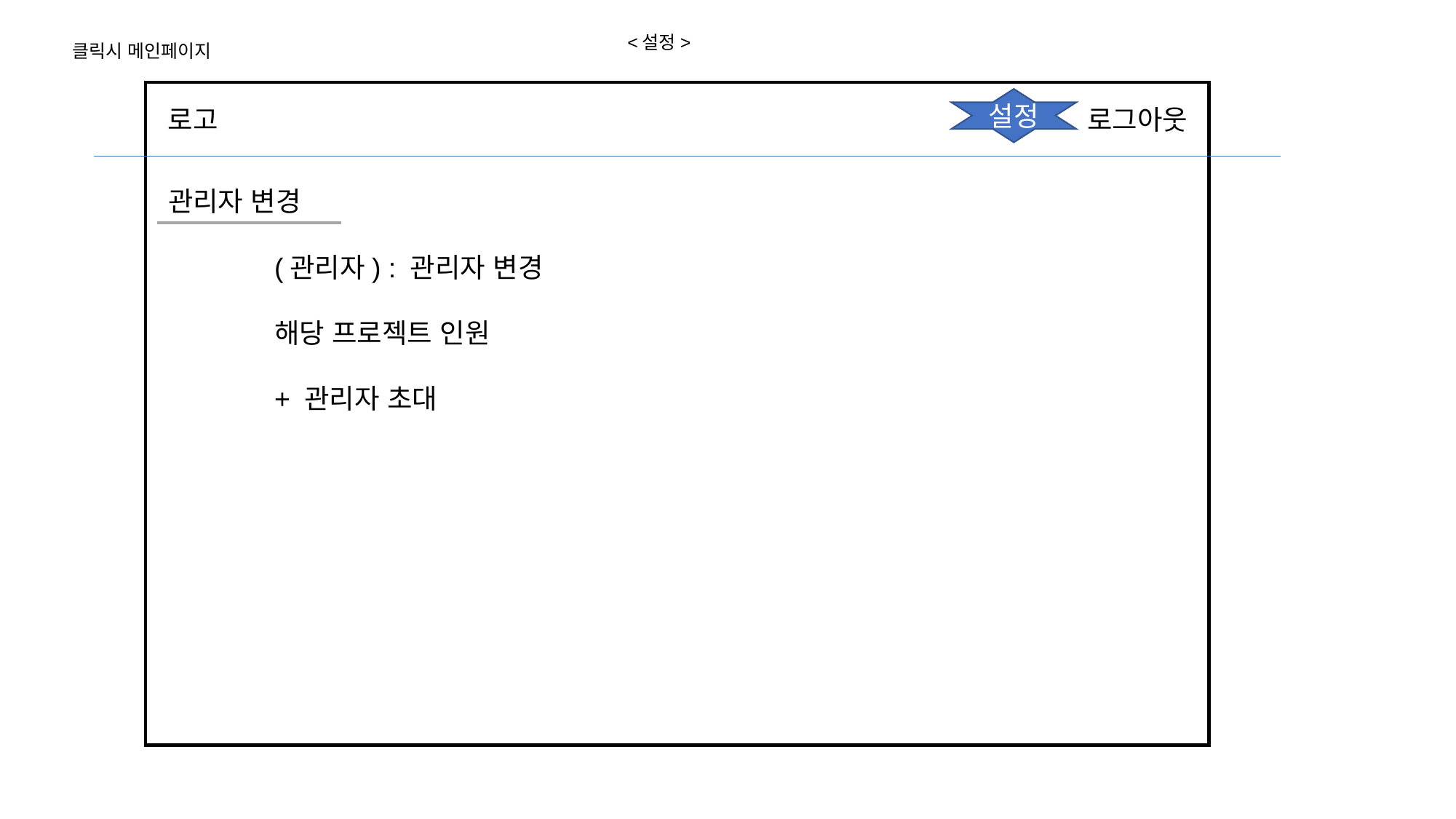

<설정>
클릭시 메인페이지

설정
로고
로그아웃
관리자 변경
(관리자) : 관리자 변경

해당 프로젝트 인원

+ 관리자 초대